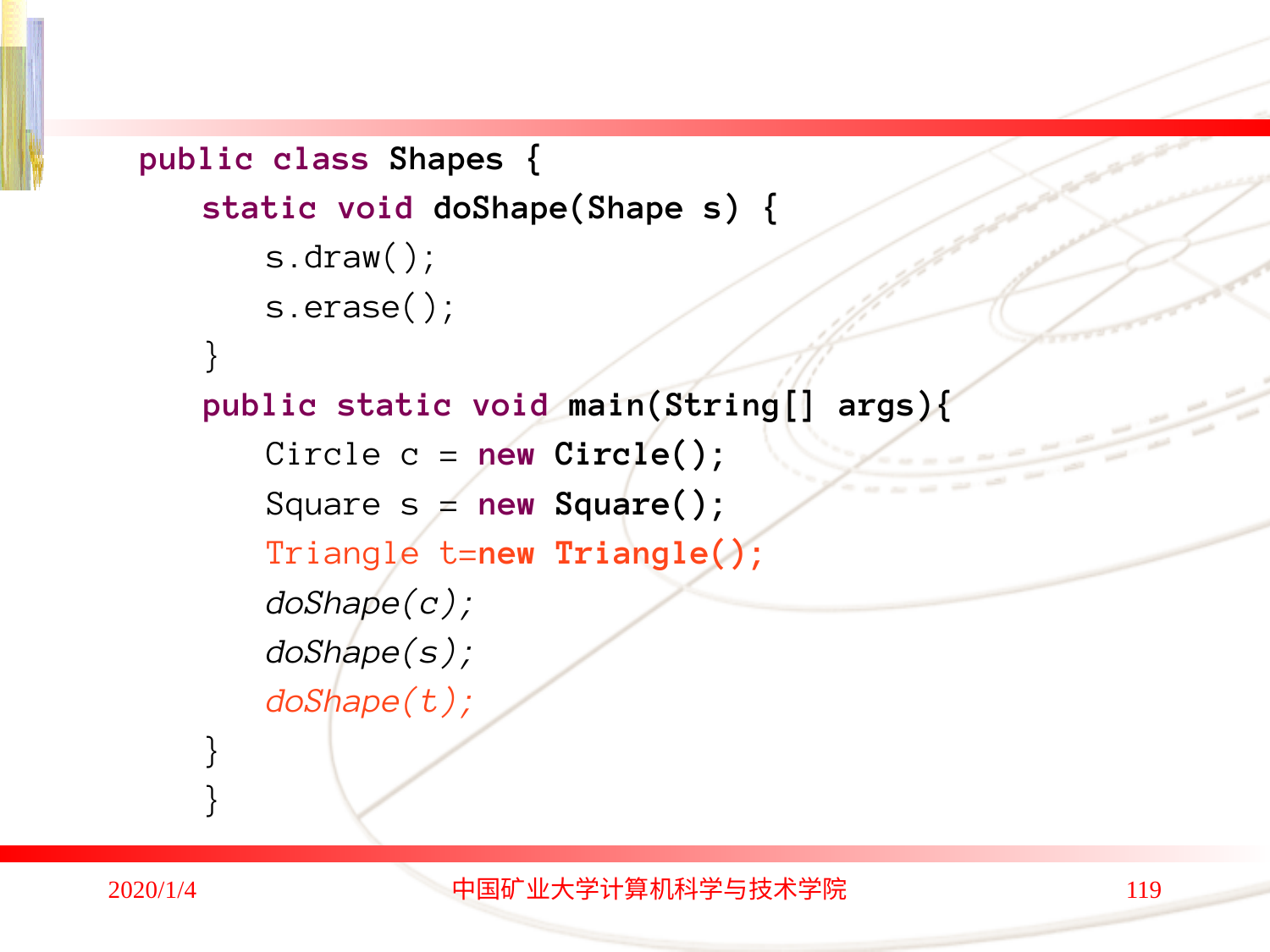

public class Shapes {
static void doShape(Shape s) {
s.draw();
s.erase();
}
public static void main(String[] args){
Circle c = new Circle();
Square s = new Square();
Triangle t=new Triangle();
doShape(c);
doShape(s);
doShape(t);
}
}
2020/1/4
中国矿业大学计算机科学与技术学院
119